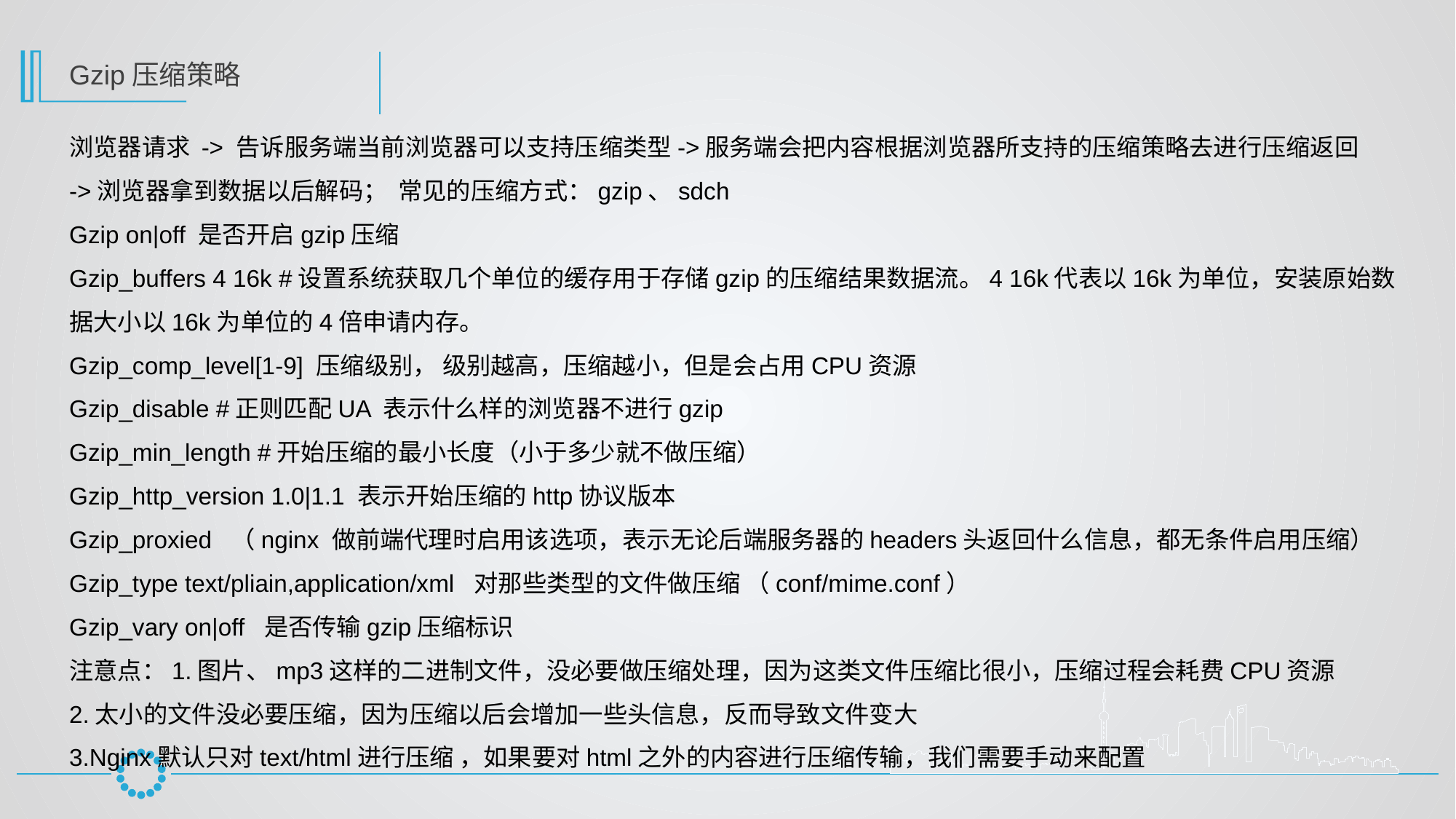

Gzip压缩策略
浏览器请求 -> 告诉服务端当前浏览器可以支持压缩类型->服务端会把内容根据浏览器所支持的压缩策略去进行压缩返回
->浏览器拿到数据以后解码；  常见的压缩方式：gzip、sdch
Gzip on|off 是否开启gzip压缩
Gzip_buffers 4 16k #设置系统获取几个单位的缓存用于存储gzip的压缩结果数据流。4 16k代表以16k为单位，安装原始数据大小以16k为单位的4倍申请内存。
Gzip_comp_level[1-9] 压缩级别， 级别越高，压缩越小，但是会占用CPU资源
Gzip_disable #正则匹配UA 表示什么样的浏览器不进行gzip
Gzip_min_length #开始压缩的最小长度（小于多少就不做压缩）
Gzip_http_version 1.0|1.1 表示开始压缩的http协议版本
Gzip_proxied  （nginx 做前端代理时启用该选项，表示无论后端服务器的headers头返回什么信息，都无条件启用压缩）
Gzip_type text/pliain,application/xml  对那些类型的文件做压缩 （conf/mime.conf）
Gzip_vary on|off  是否传输gzip压缩标识
注意点：1.图片、mp3这样的二进制文件，没必要做压缩处理，因为这类文件压缩比很小，压缩过程会耗费CPU资源
2.太小的文件没必要压缩，因为压缩以后会增加一些头信息，反而导致文件变大
3.Nginx默认只对text/html进行压缩 ，如果要对html之外的内容进行压缩传输，我们需要手动来配置

22